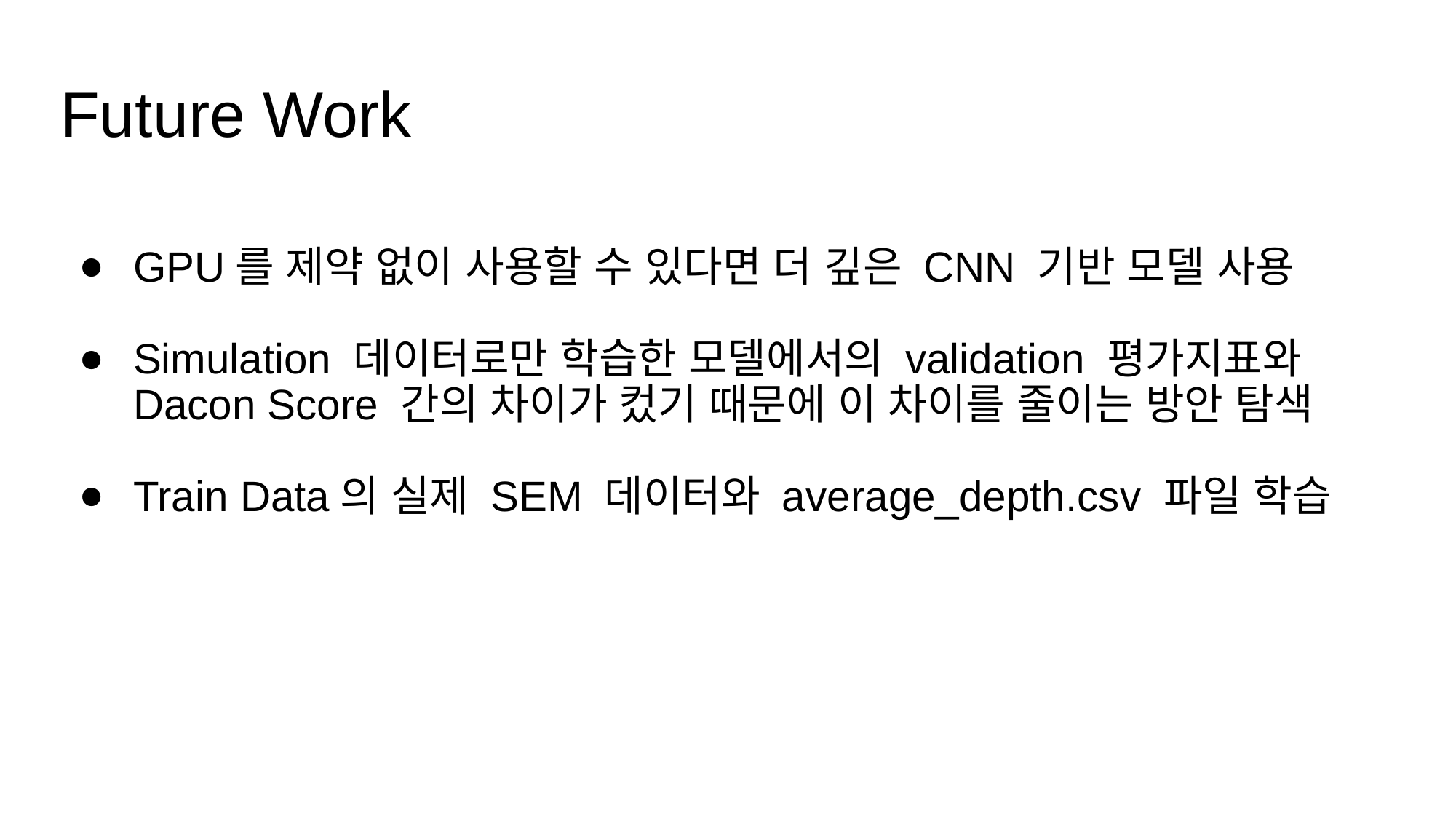

# Future Work

GPU를 제약 없이 사용할 수 있다면 더 깊은 CNN 기반 모델 사용

Simulation 데이터로만 학습한 모델에서의 validation 평가지표와 Dacon Score 간의 차이가 컸기 때문에 이 차이를 줄이는 방안 탐색

Train Data의 실제 SEM 데이터와 average_depth.csv 파일 학습